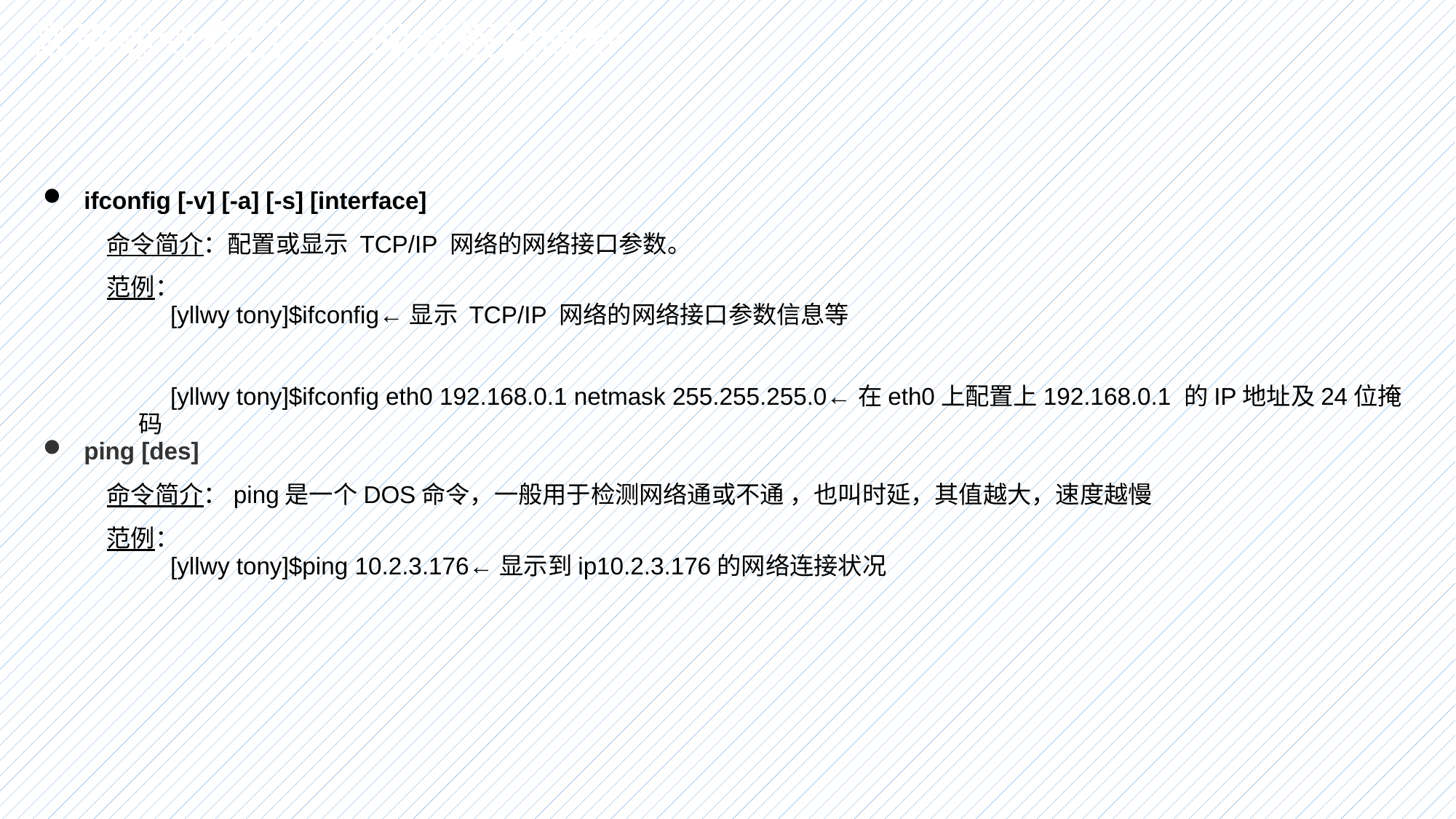

常用命令介绍——网络相关命令
ifconfig [-v] [-a] [-s] [interface]
命令简介：配置或显示 TCP/IP 网络的网络接口参数。
范例：
[yllwy tony]$ifconfig←显示 TCP/IP 网络的网络接口参数信息等

[yllwy tony]$ifconfig eth0 192.168.0.1 netmask 255.255.255.0←在eth0上配置上192.168.0.1 的IP地址及24位掩码
ping [des]
命令简介：ping是一个DOS命令，一般用于检测网络通或不通 ，也叫时延，其值越大，速度越慢
范例：
[yllwy tony]$ping 10.2.3.176←显示到ip10.2.3.176的网络连接状况